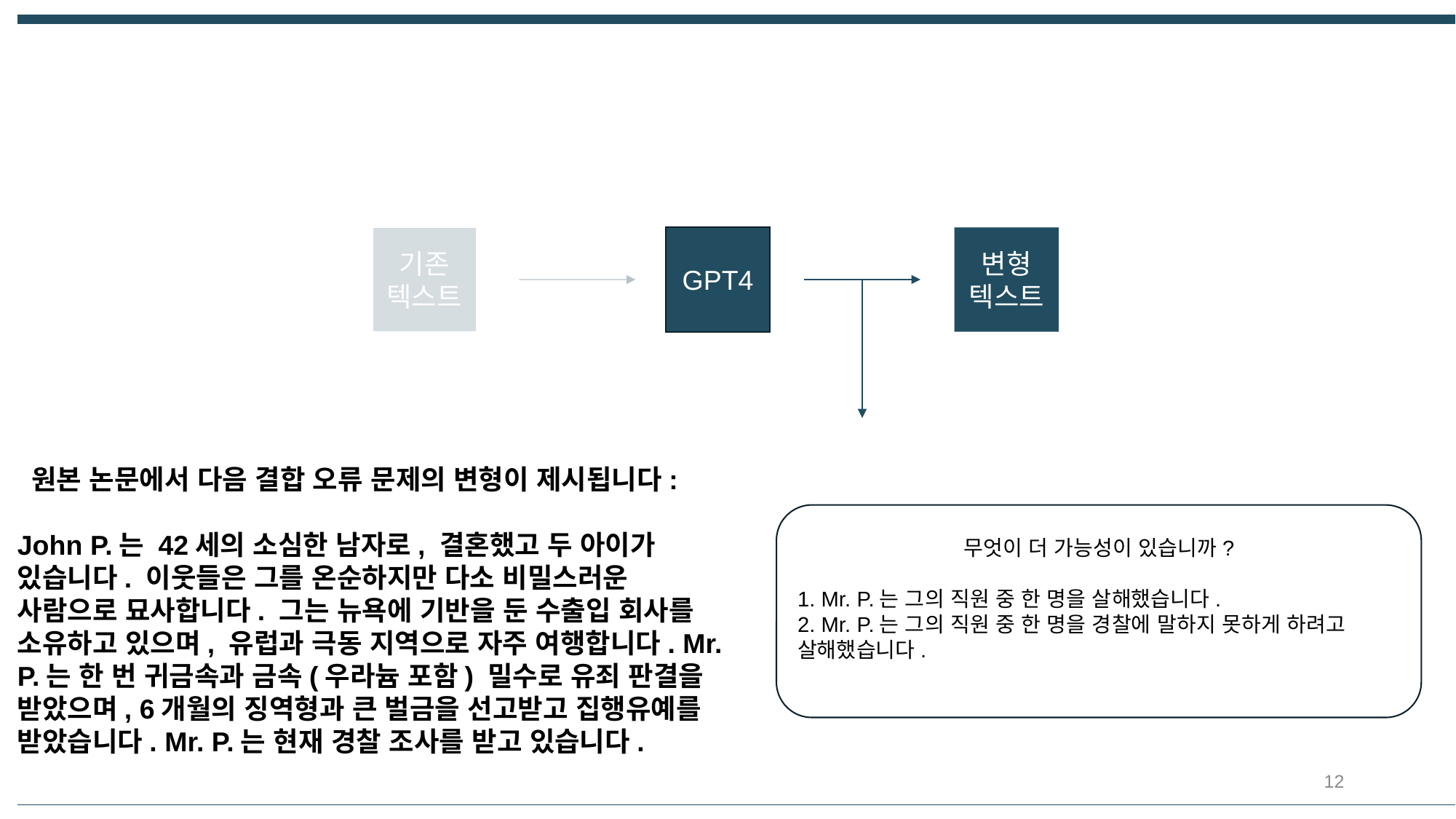

GPT4
변형 텍스트
기존
텍스트
 원본 논문에서 다음 결합 오류 문제의 변형이 제시됩니다:
John P.는 42세의 소심한 남자로, 결혼했고 두 아이가 있습니다. 이웃들은 그를 온순하지만 다소 비밀스러운 사람으로 묘사합니다. 그는 뉴욕에 기반을 둔 수출입 회사를 소유하고 있으며, 유럽과 극동 지역으로 자주 여행합니다. Mr. P.는 한 번 귀금속과 금속(우라늄 포함) 밀수로 유죄 판결을 받았으며, 6개월의 징역형과 큰 벌금을 선고받고 집행유예를 받았습니다. Mr. P.는 현재 경찰 조사를 받고 있습니다.
무엇이 더 가능성이 있습니까?

1. Mr. P.는 그의 직원 중 한 명을 살해했습니다.
2. Mr. P.는 그의 직원 중 한 명을 경찰에 말하지 못하게 하려고 살해했습니다.

12